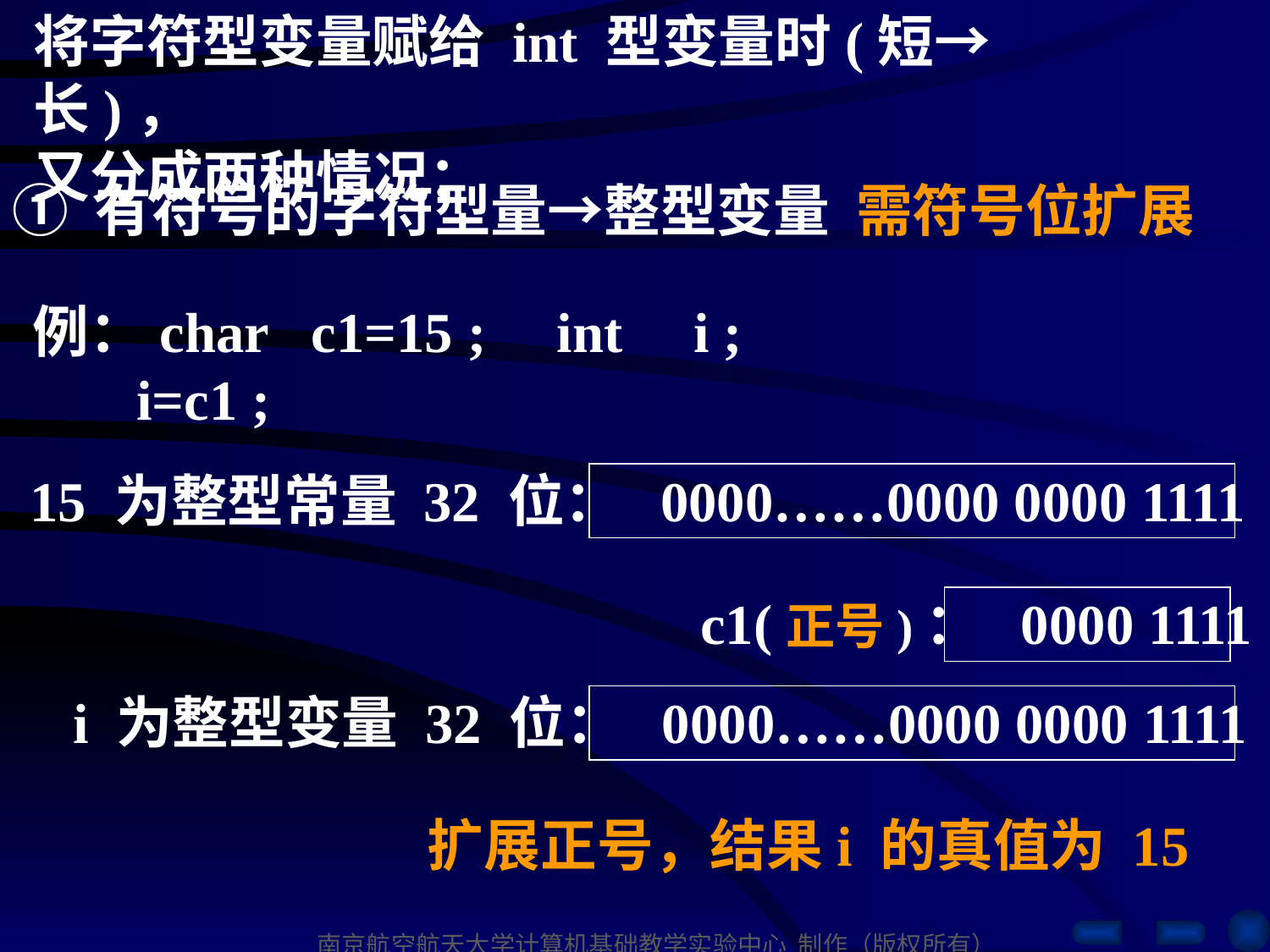

将字符型变量赋给 int 型变量时(短→长)，
又分成两种情况：
① 有符号的字符型量→整型变量  需符号位扩展
   例：char   c1=15 ;     int     i ;
           i=c1 ;
  15 为整型常量 32 位：  0000……0000 0000 1111

c1(正号)：  0000 1111

     i 为整型变量 32 位：  0000……0000 0000 1111

扩展正号，结果i 的真值为 15